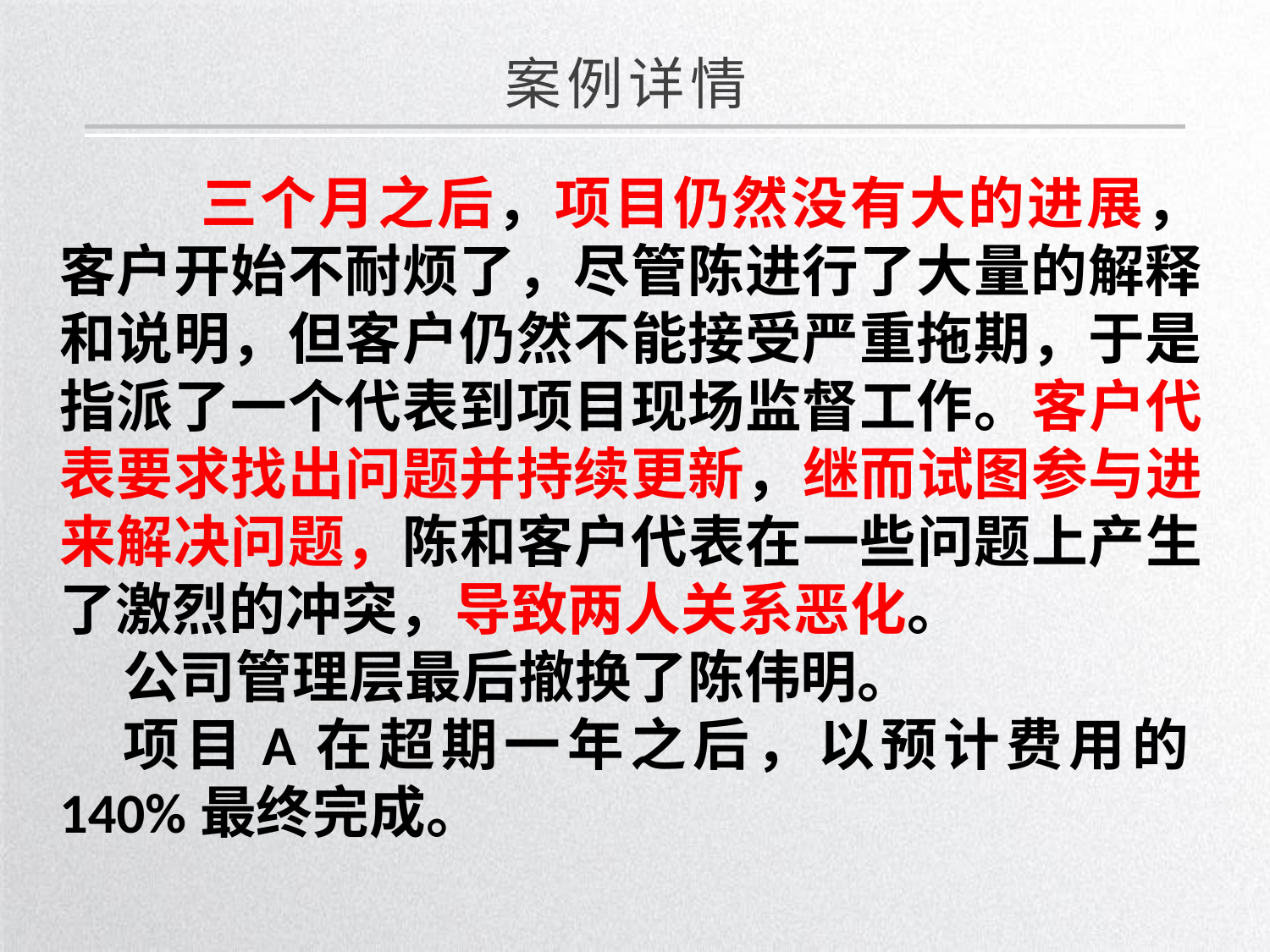

案例详情
    三个月之后，项目仍然没有大的进展，客户开始不耐烦了，尽管陈进行了大量的解释和说明，但客户仍然不能接受严重拖期，于是指派了一个代表到项目现场监督工作。客户代表要求找出问题并持续更新，继而试图参与进来解决问题，陈和客户代表在一些问题上产生了激烈的冲突，导致两人关系恶化。
公司管理层最后撤换了陈伟明。
项目A在超期一年之后，以预计费用的140%最终完成。